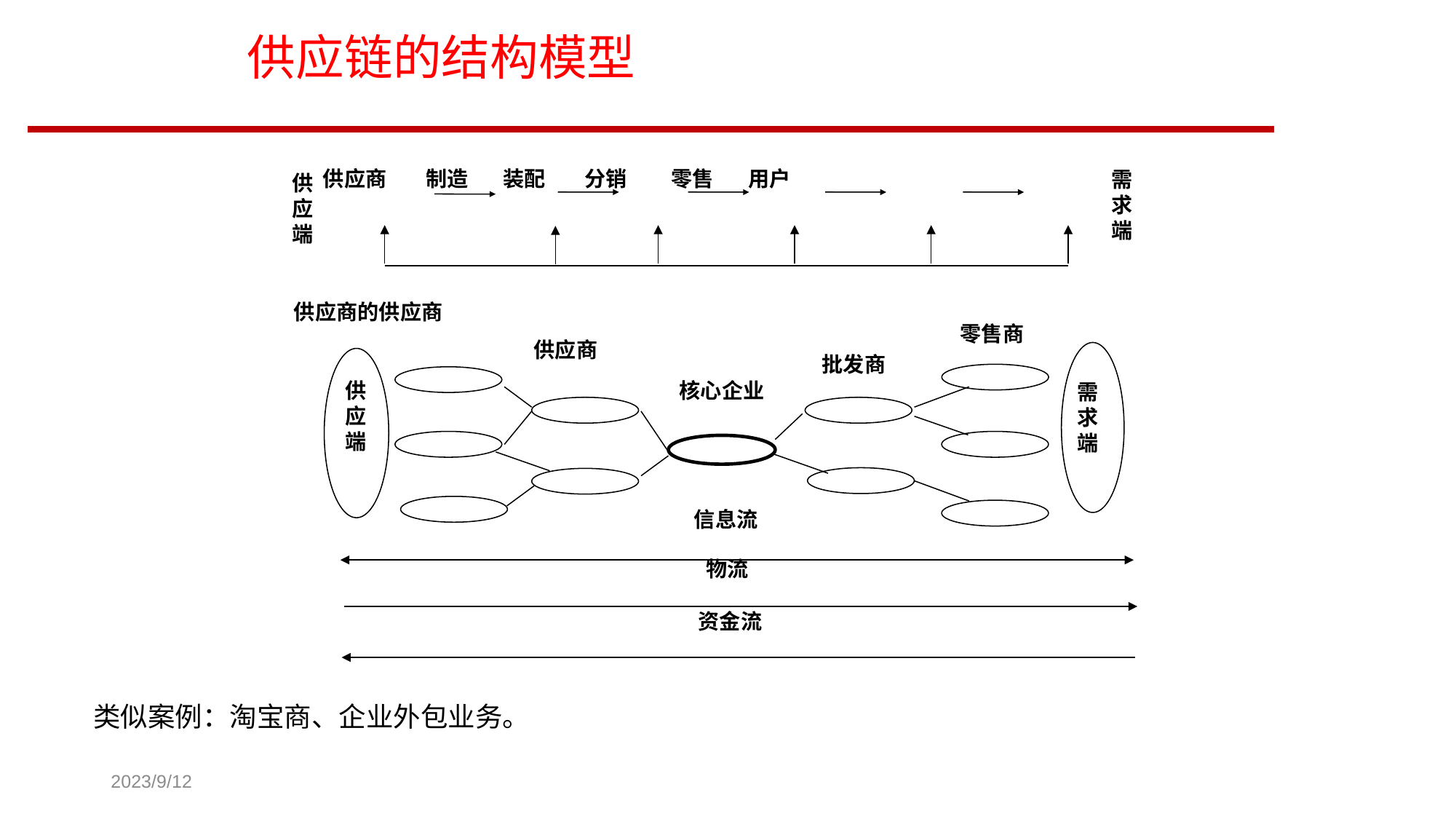

# 供应链的结构模型
供应商        制造       装配        分销         零售       用户
需求端
供应端
供应商的供应商
零售商
供应商

批发商
供应端
核心企业
需求端
信息流
物流
资金流
类似案例：淘宝商、企业外包业务。
2023/9/12